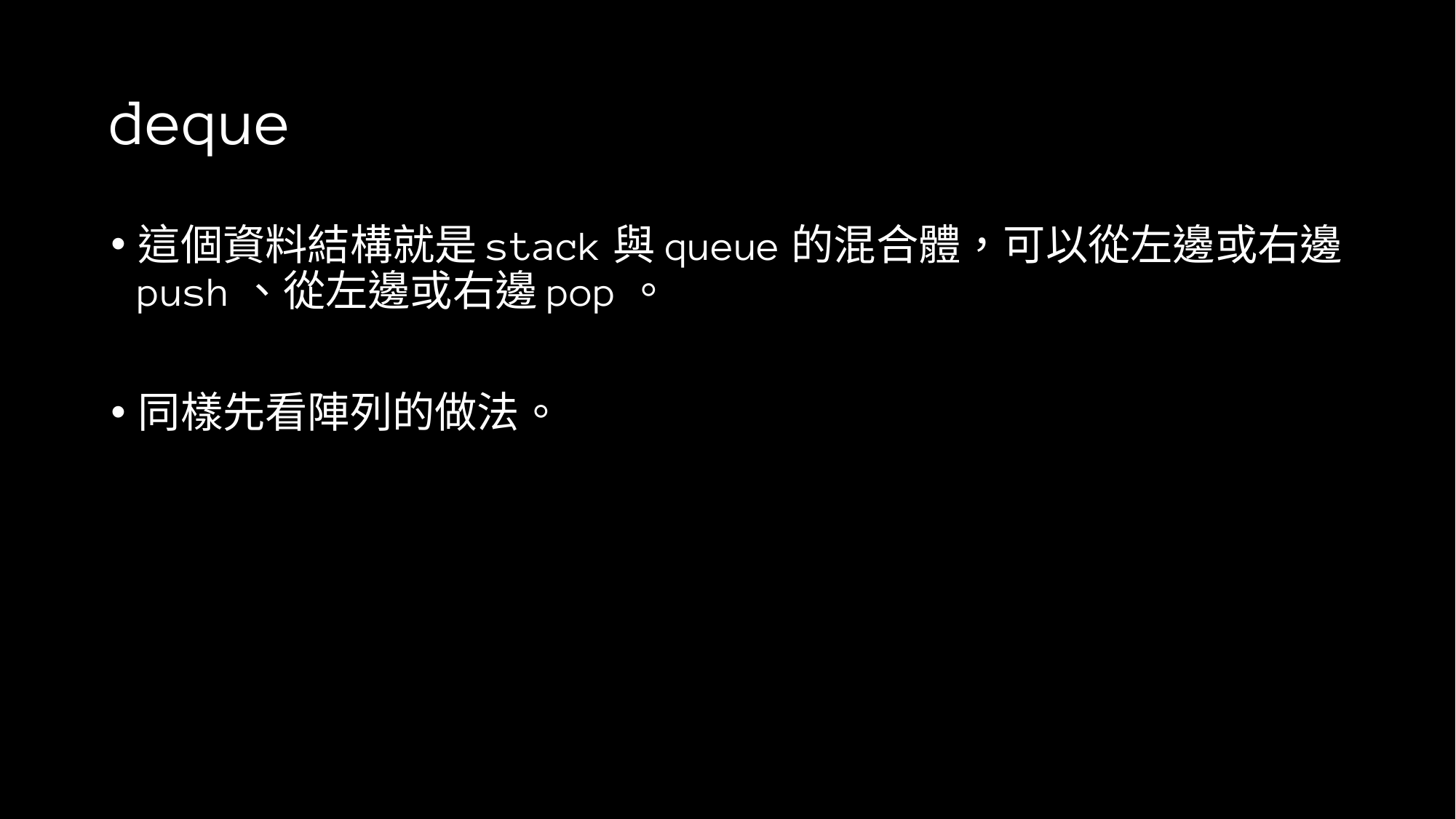

# deque
這個資料結構就是stack與queue的混合體，可以從左邊或右邊push、從左邊或右邊pop。

同樣先看陣列的做法。